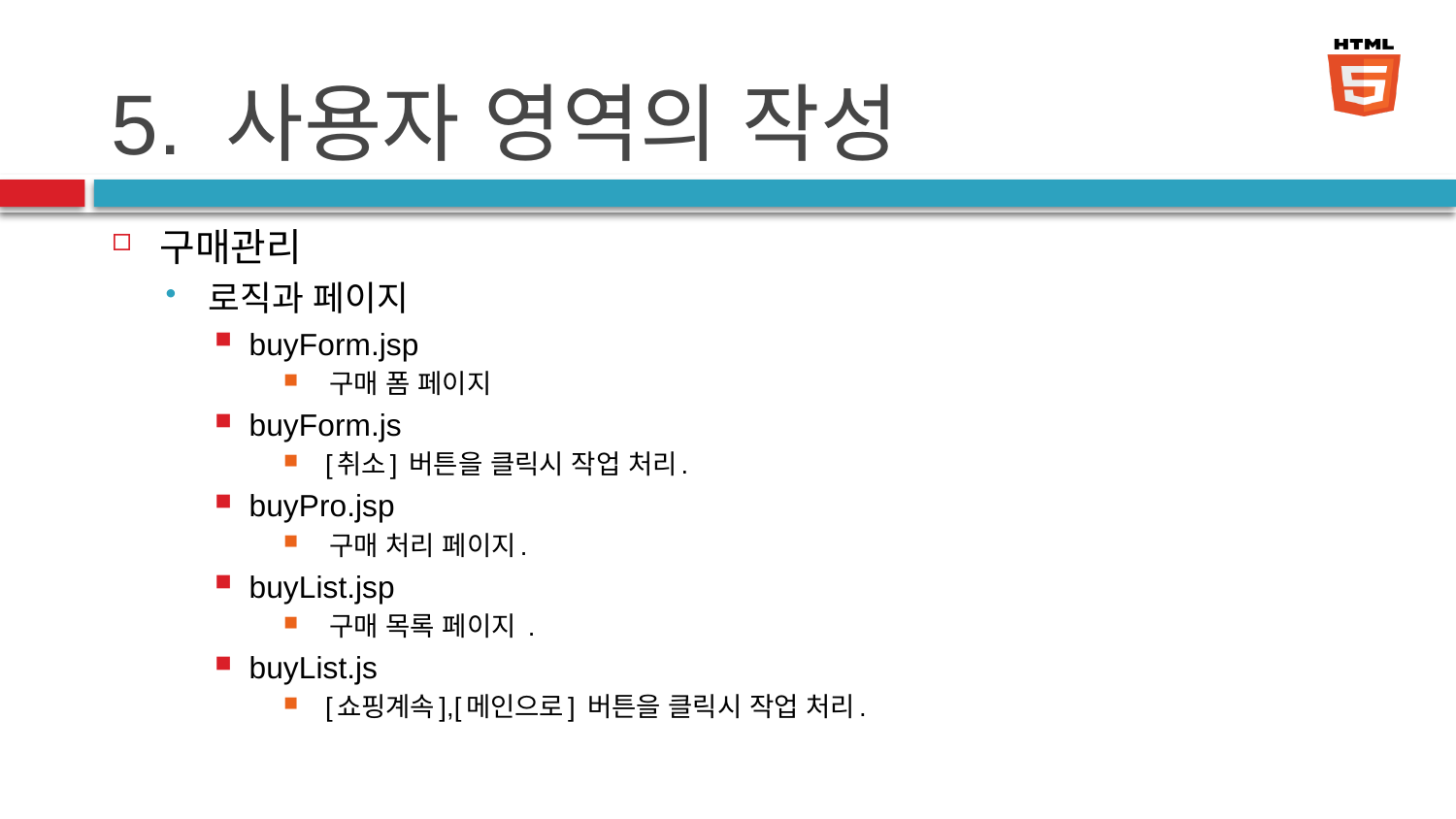

# 5. 사용자 영역의 작성
구매관리
로직과 페이지
buyForm.jsp
 구매 폼 페이지
buyForm.js
 [취소] 버튼을 클릭시 작업 처리.
buyPro.jsp
 구매 처리 페이지.
buyList.jsp
 구매 목록 페이지 .
buyList.js
 [쇼핑계속],[메인으로] 버튼을 클릭시 작업 처리.